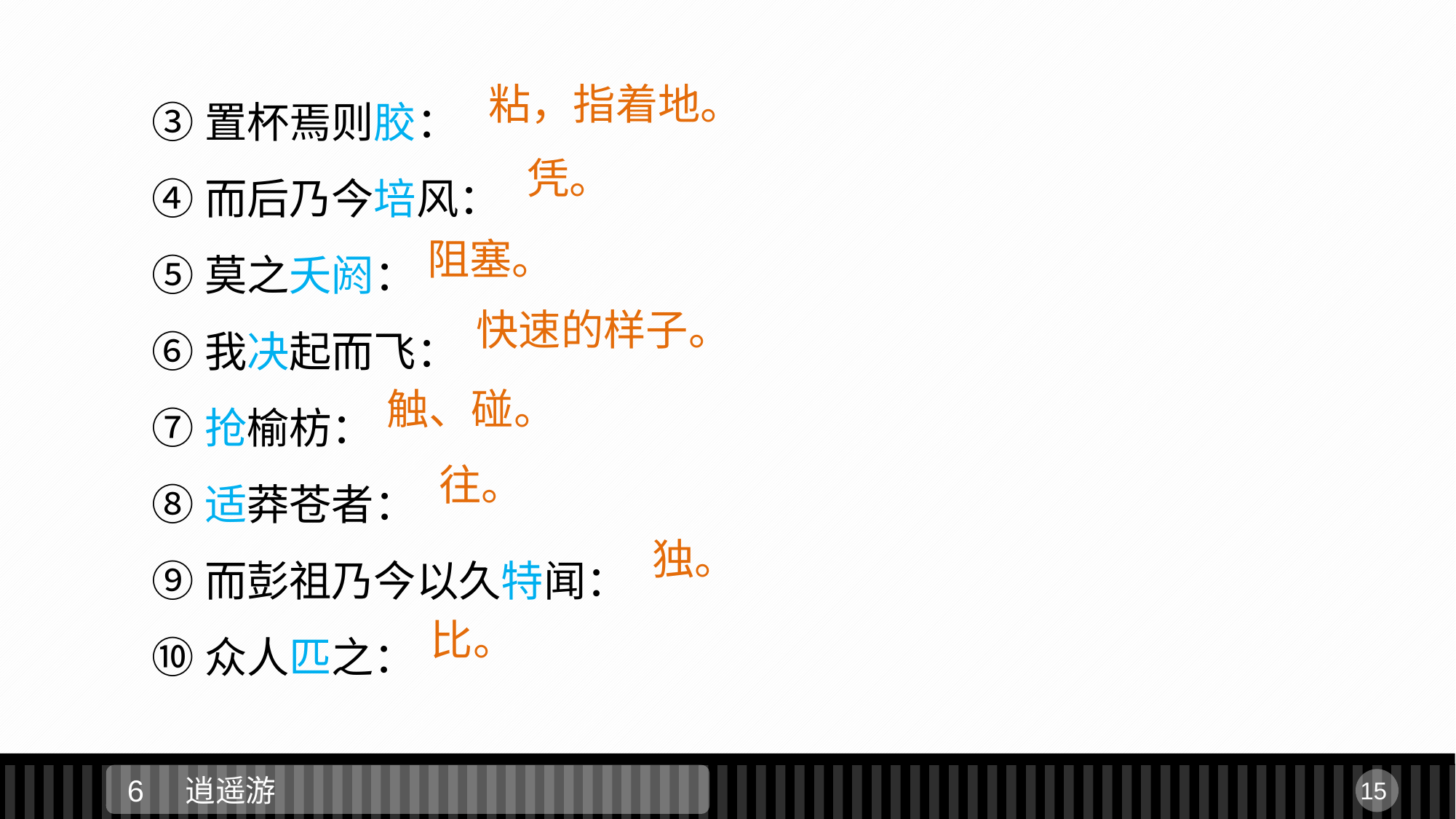

③置杯焉则胶：
④而后乃今培风：
⑤莫之夭阏：
⑥我决起而飞：
⑦抢榆枋：
⑧适莽苍者：
⑨而彭祖乃今以久特闻：
⑩众人匹之：
粘，指着地。
凭。
阻塞。
快速的样子。
触、碰。
往。
独。
比。